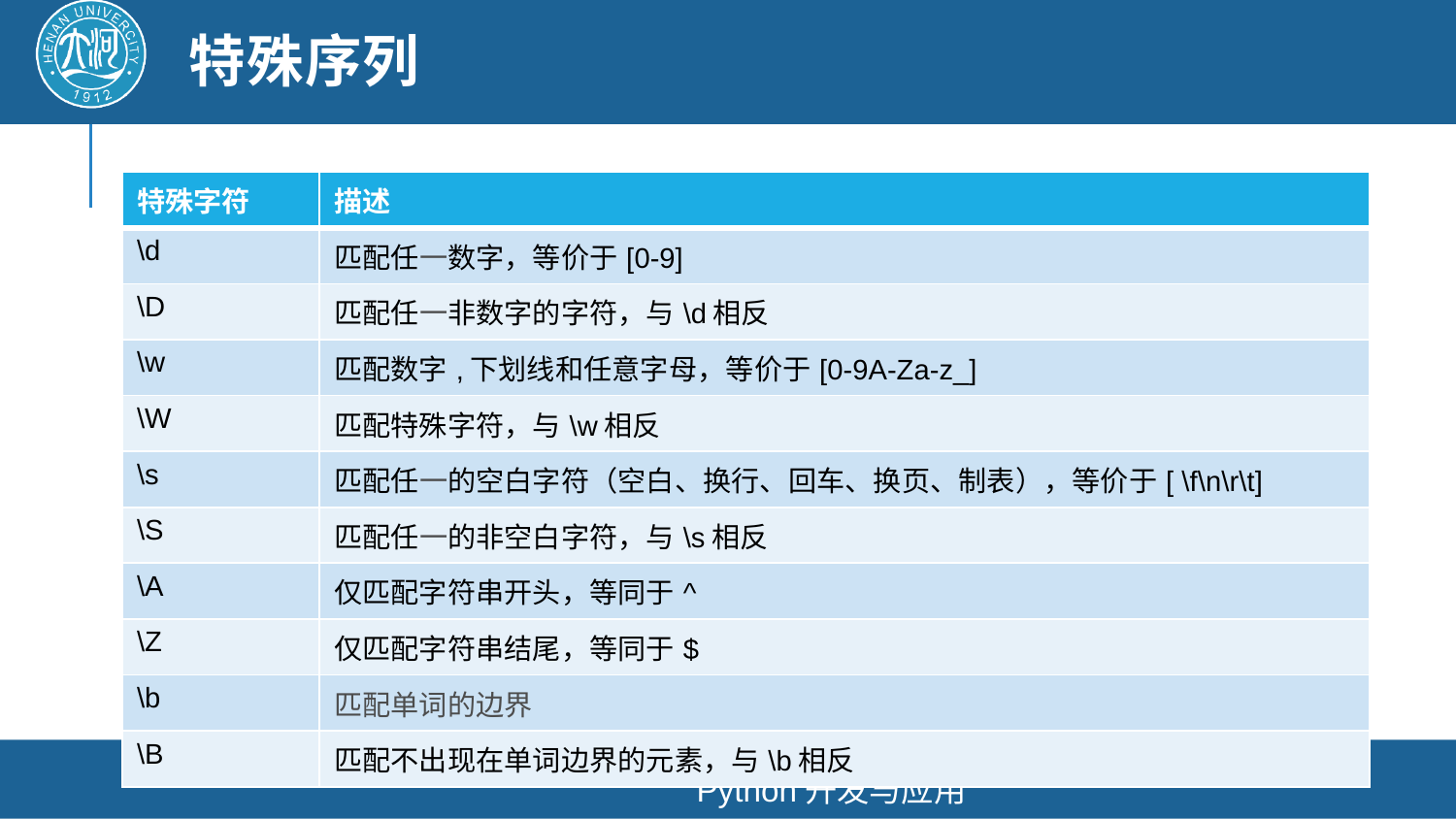

# 特殊序列
| 特殊字符 | 描述 |
| --- | --- |
| \d | 匹配任一数字，等价于[0-9] |
| \D | 匹配任一非数字的字符，与\d相反 |
| \w | 匹配数字,下划线和任意字母，等价于[0-9A-Za-z\_] |
| \W | 匹配特殊字符，与\w相反 |
| \s | 匹配任一的空白字符（空白、换行、回车、换页、制表），等价于[ \f\n\r\t] |
| \S | 匹配任一的非空白字符，与\s相反 |
| \A | 仅匹配字符串开头，等同于^ |
| \Z | 仅匹配字符串结尾，等同于$ |
| \b | 匹配单词的边界 |
| \B | 匹配不出现在单词边界的元素，与\b相反 |

Python开发与应用
44